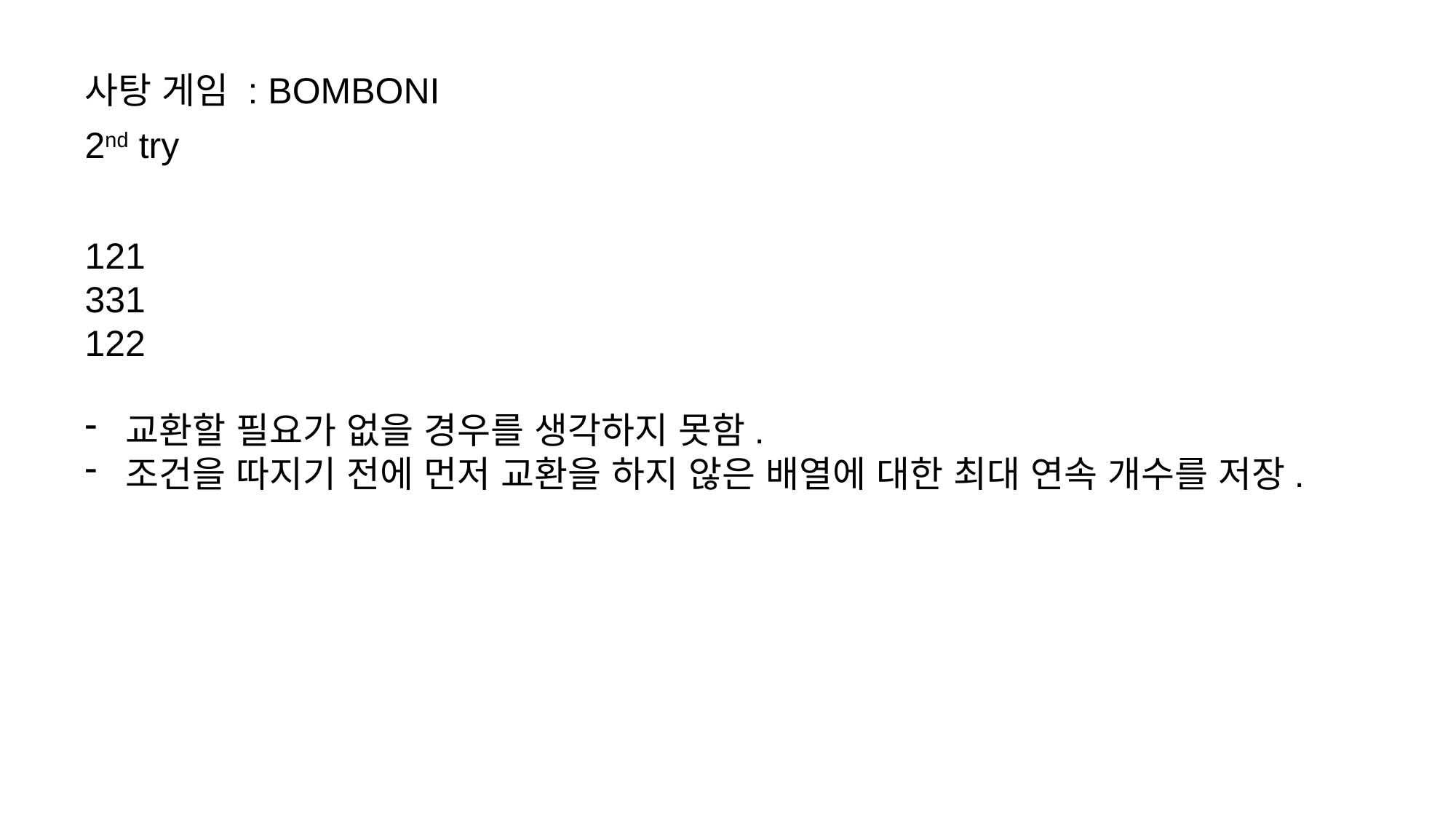

사탕 게임 : BOMBONI
2nd try
121
331
122

교환할 필요가 없을 경우를 생각하지 못함.
조건을 따지기 전에 먼저 교환을 하지 않은 배열에 대한 최대 연속 개수를 저장.